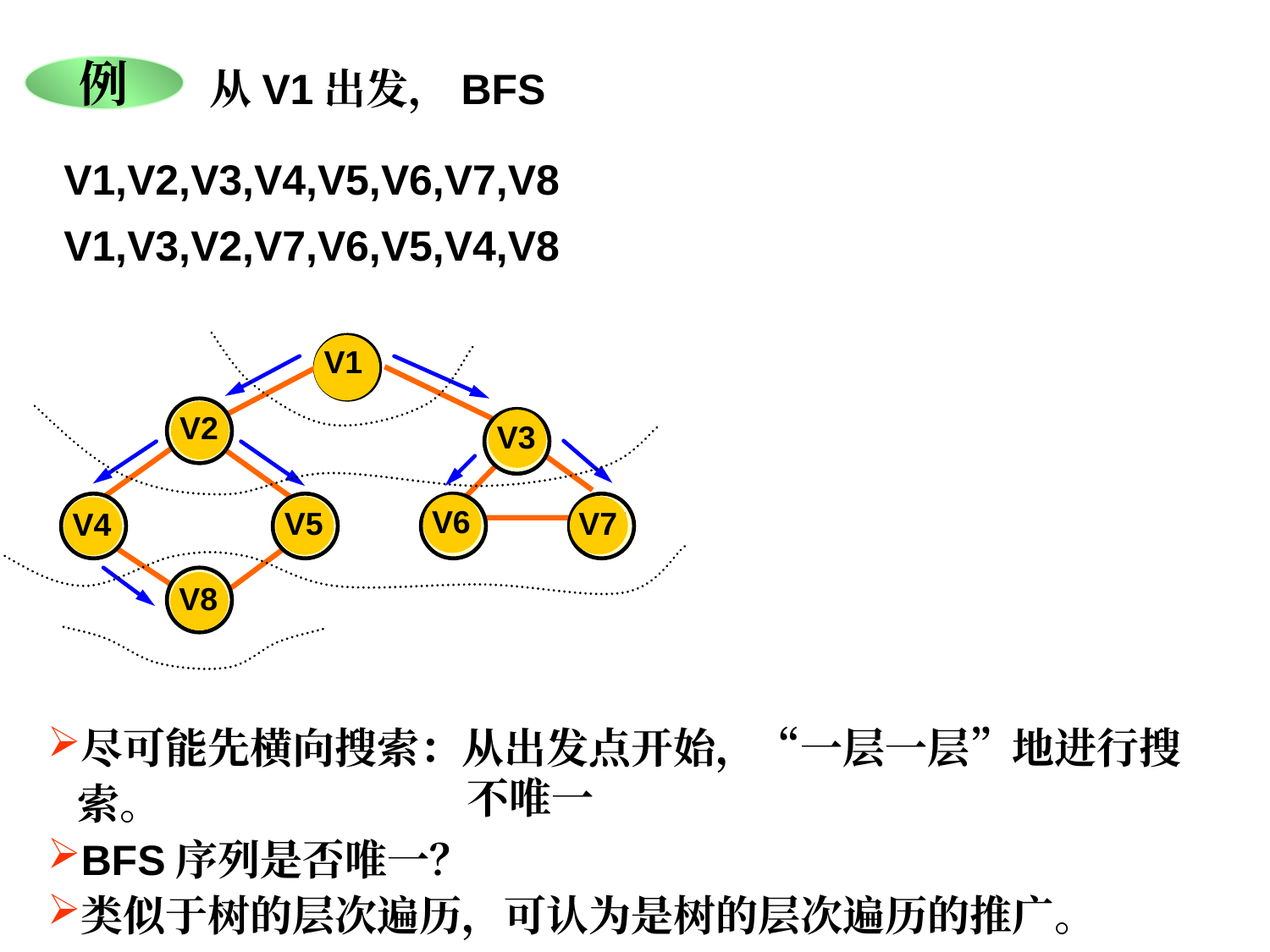

例
从V1出发，BFS
V1,V2,V3,V4,V5,V6,V7,V8
V1,V3,V2,V7,V6,V5,V4,V8

 V1

 V1

 V2

 V2

 V3

 V3

 V4

 V5

 V6

 V7

 V6

 V7

 V5

 V4

 V8

 V8

尽可能先横向搜索：从出发点开始，“一层一层”地进行搜索。
BFS序列是否唯一？
类似于树的层次遍历，可认为是树的层次遍历的推广。
不唯一